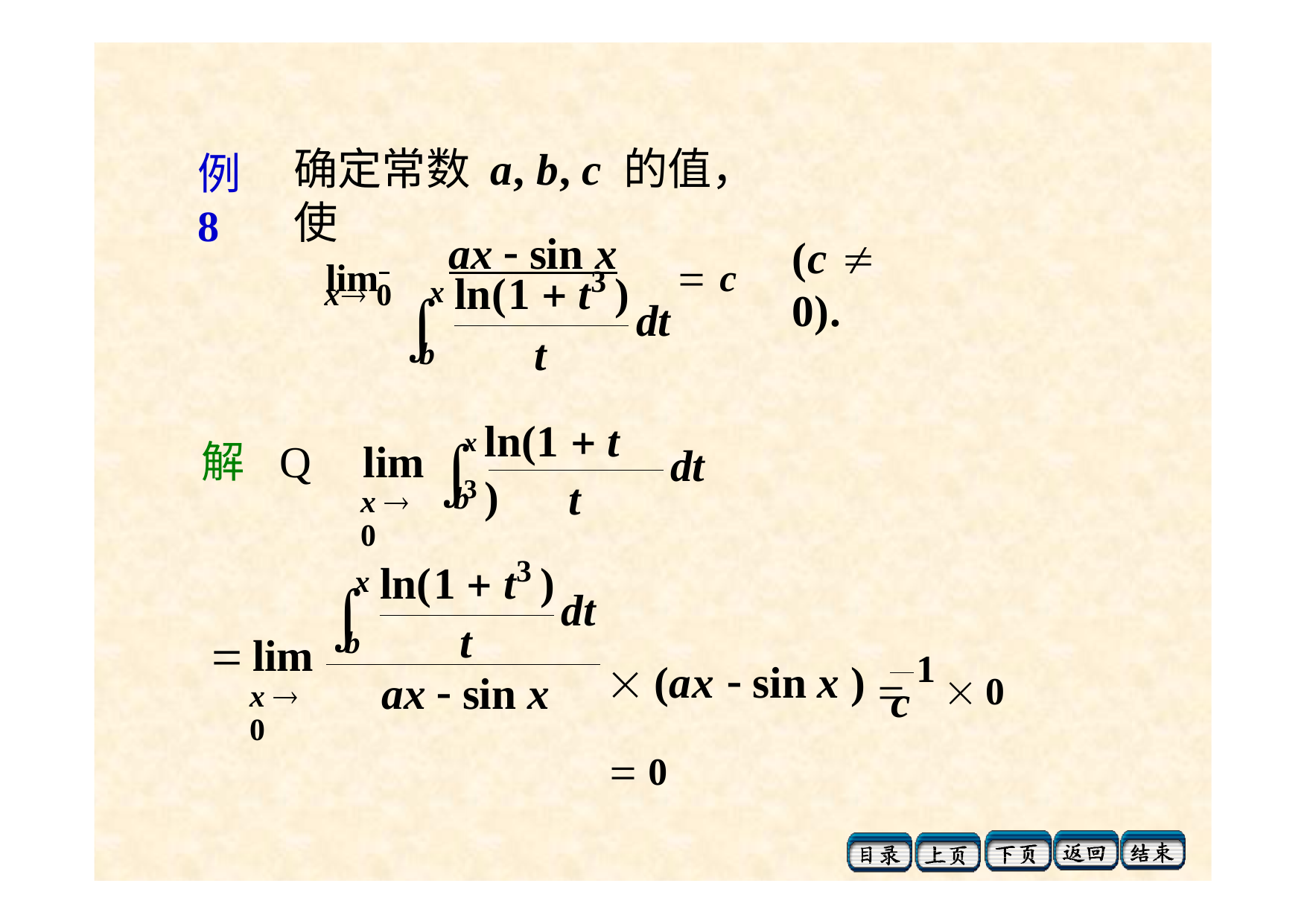

确定常数 a, b, c 的值，使
例8
lim 	ax − sin x	= c
(c ≠ 0).
3
ln(1 + t	)
x
x→ 0
∫
dt
t

b
x ln(1 + t 3 )
∫
解
Q	lim
x → 0
dt
t

b
3
ln(1 + t	)
x
∫
dt
t
ax − sin x

b
=	lim
x → 0
× (ax − sin x ) = 1 × 0 = 0

c